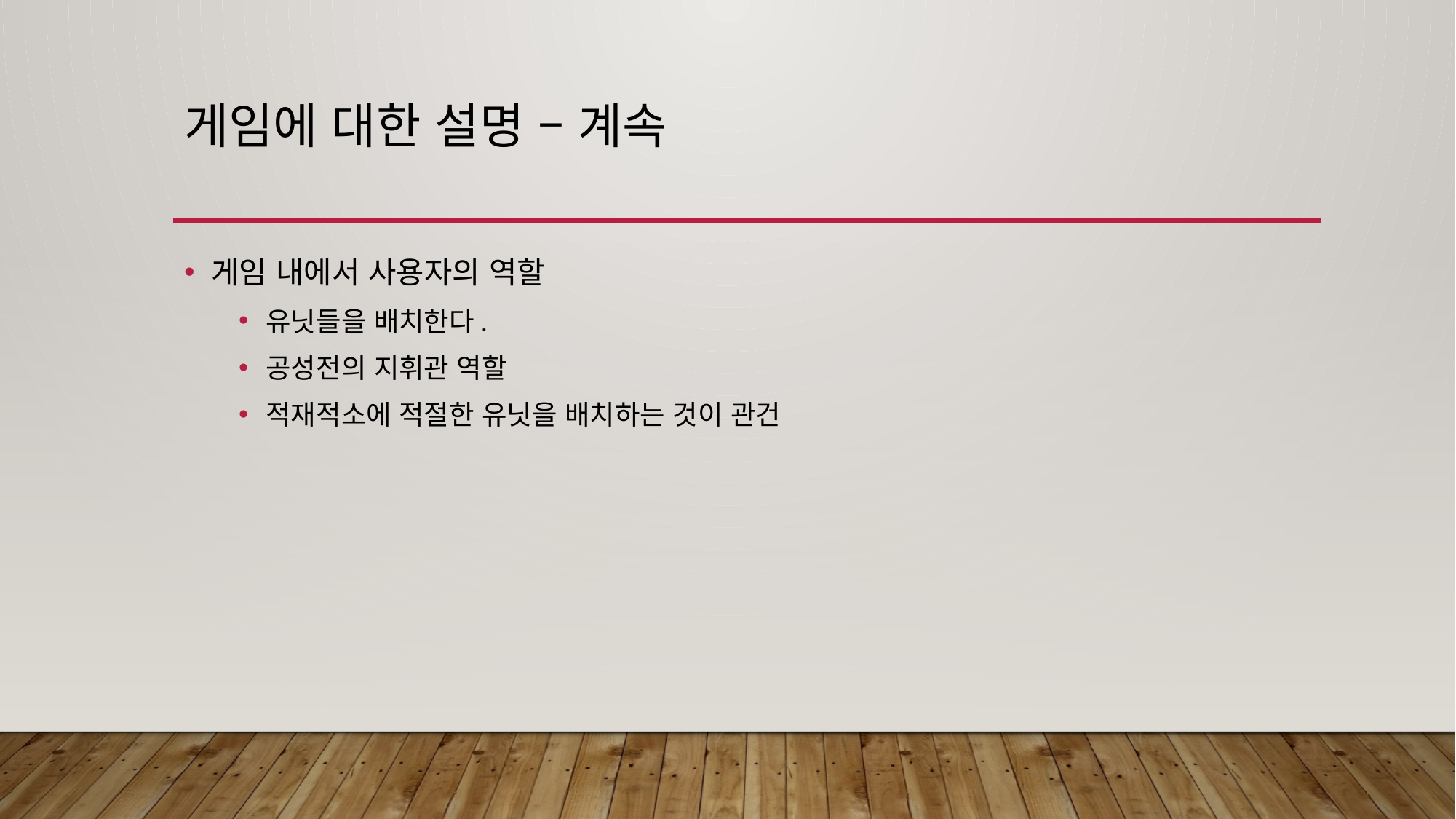

# 게임에 대한 설명 – 계속
게임 내에서 사용자의 역할
유닛들을 배치한다.
공성전의 지휘관 역할
적재적소에 적절한 유닛을 배치하는 것이 관건